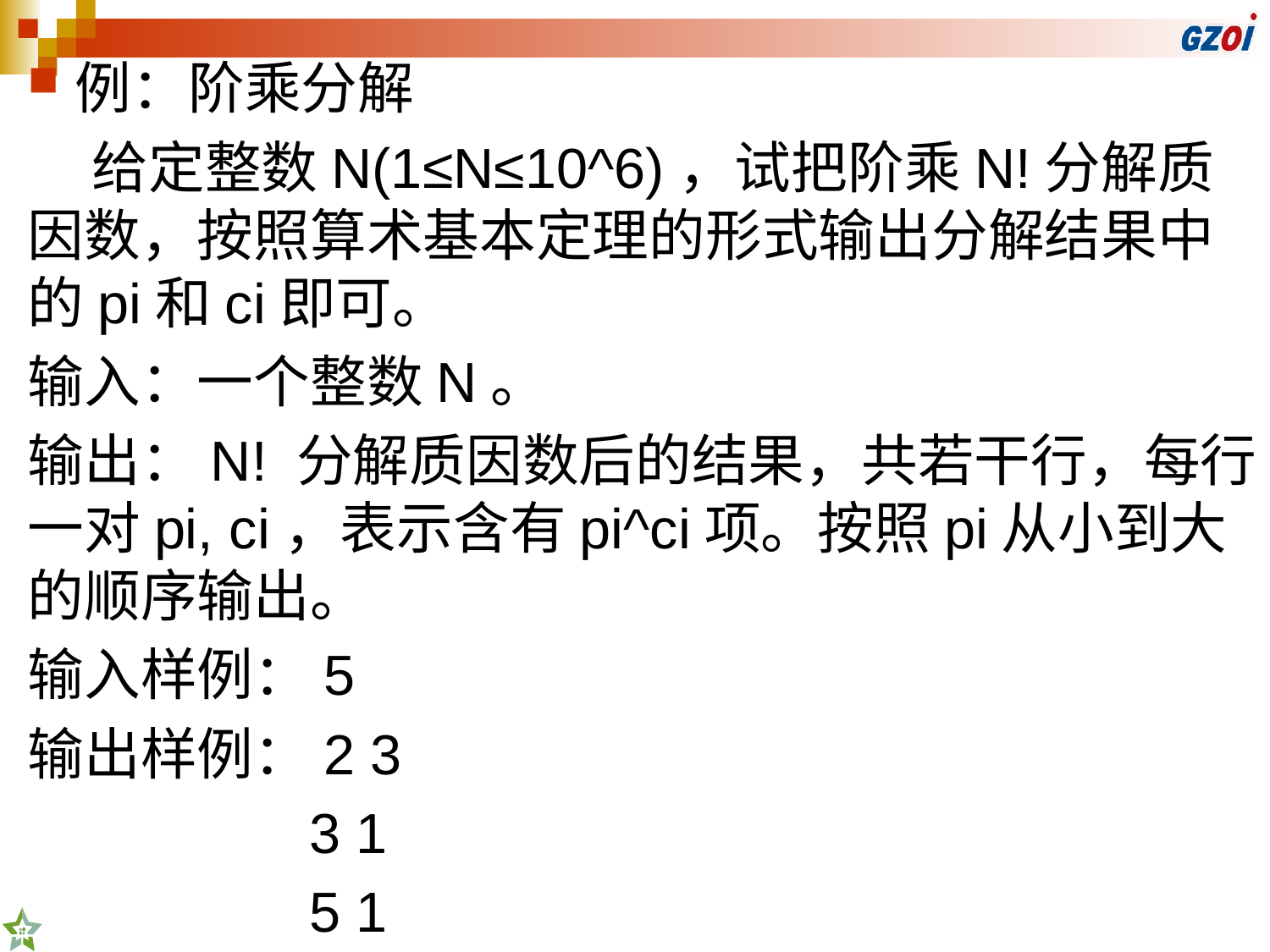

例：阶乘分解
    给定整数N(1≤N≤10^6)，试把阶乘N!分解质因数，按照算术基本定理的形式输出分解结果中的pi和ci即可。
输入：一个整数N。
输出：N! 分解质因数后的结果，共若干行，每行一对pi, ci，表示含有pi^ci项。按照pi从小到大的顺序输出。
输入样例：5
输出样例：2 3
                  3 1
                  5 1